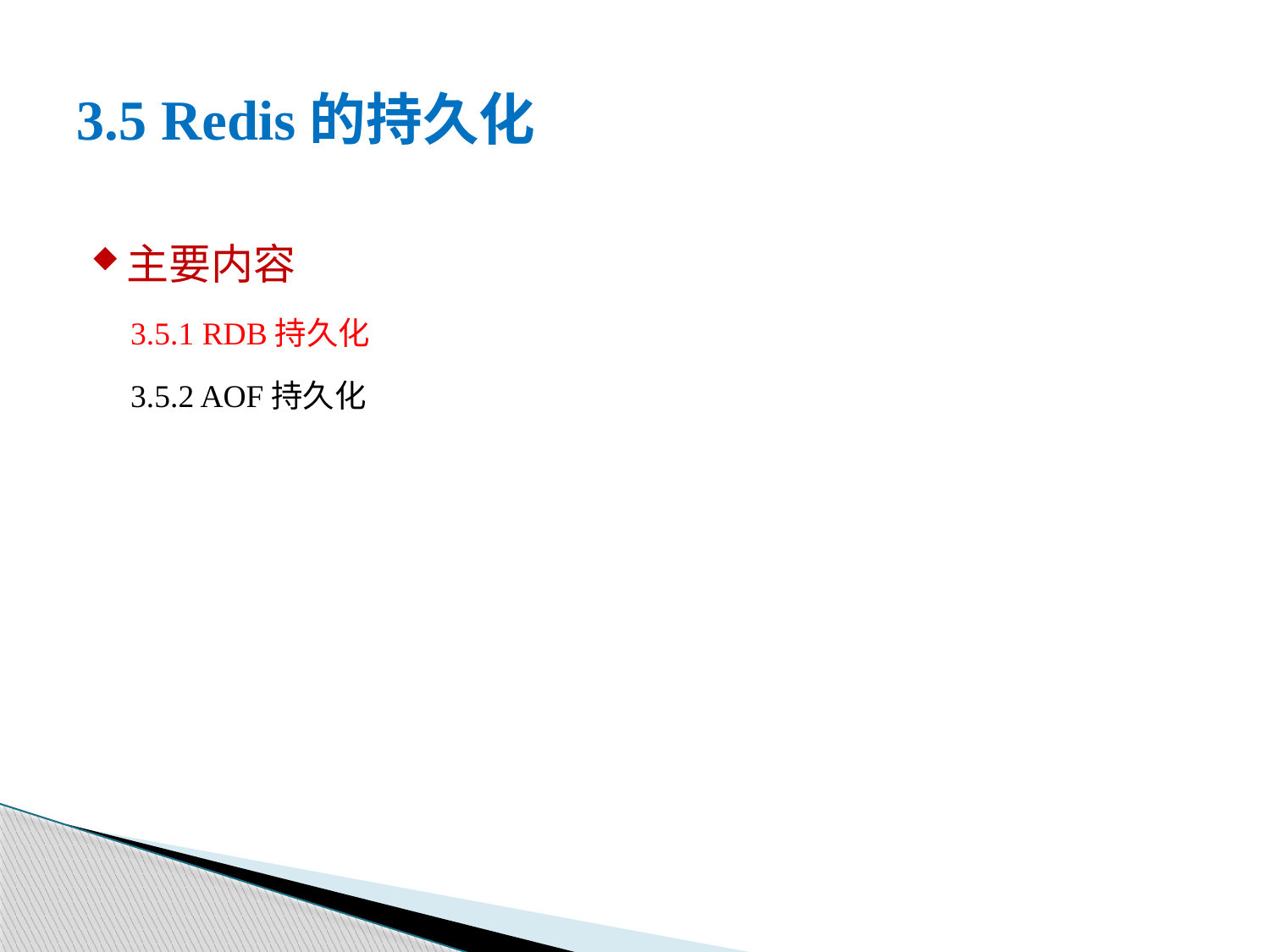

# 3.5 Redis的持久化
主要内容
3.5.1 RDB持久化
3.5.2 AOF持久化